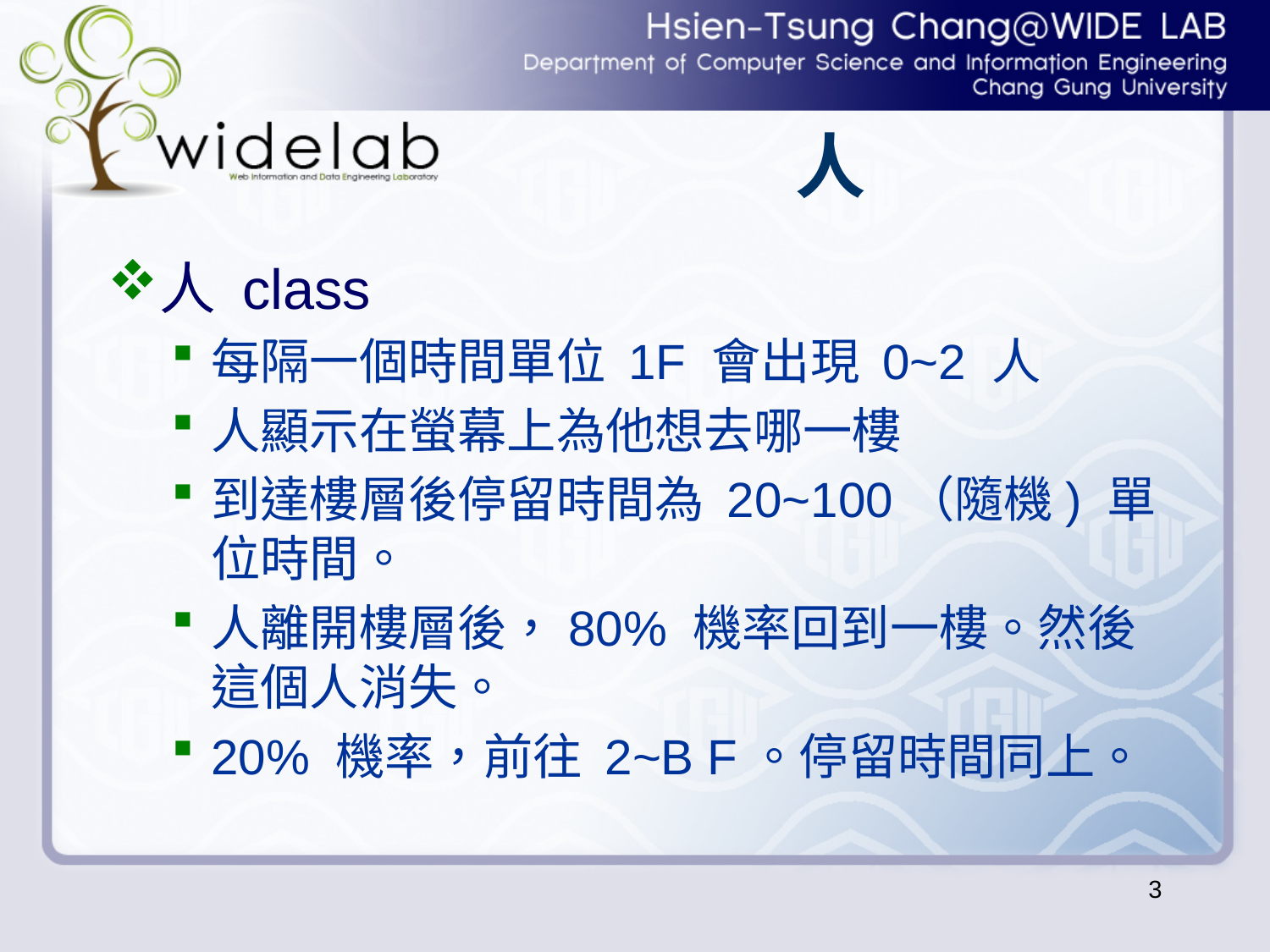

# 人
人 class
每隔一個時間單位 1F 會出現 0~2 人
人顯示在螢幕上為他想去哪一樓
到達樓層後停留時間為 20~100（隨機) 單位時間。
人離開樓層後，80% 機率回到一樓。然後這個人消失。
20% 機率，前往 2~B F。停留時間同上。

3